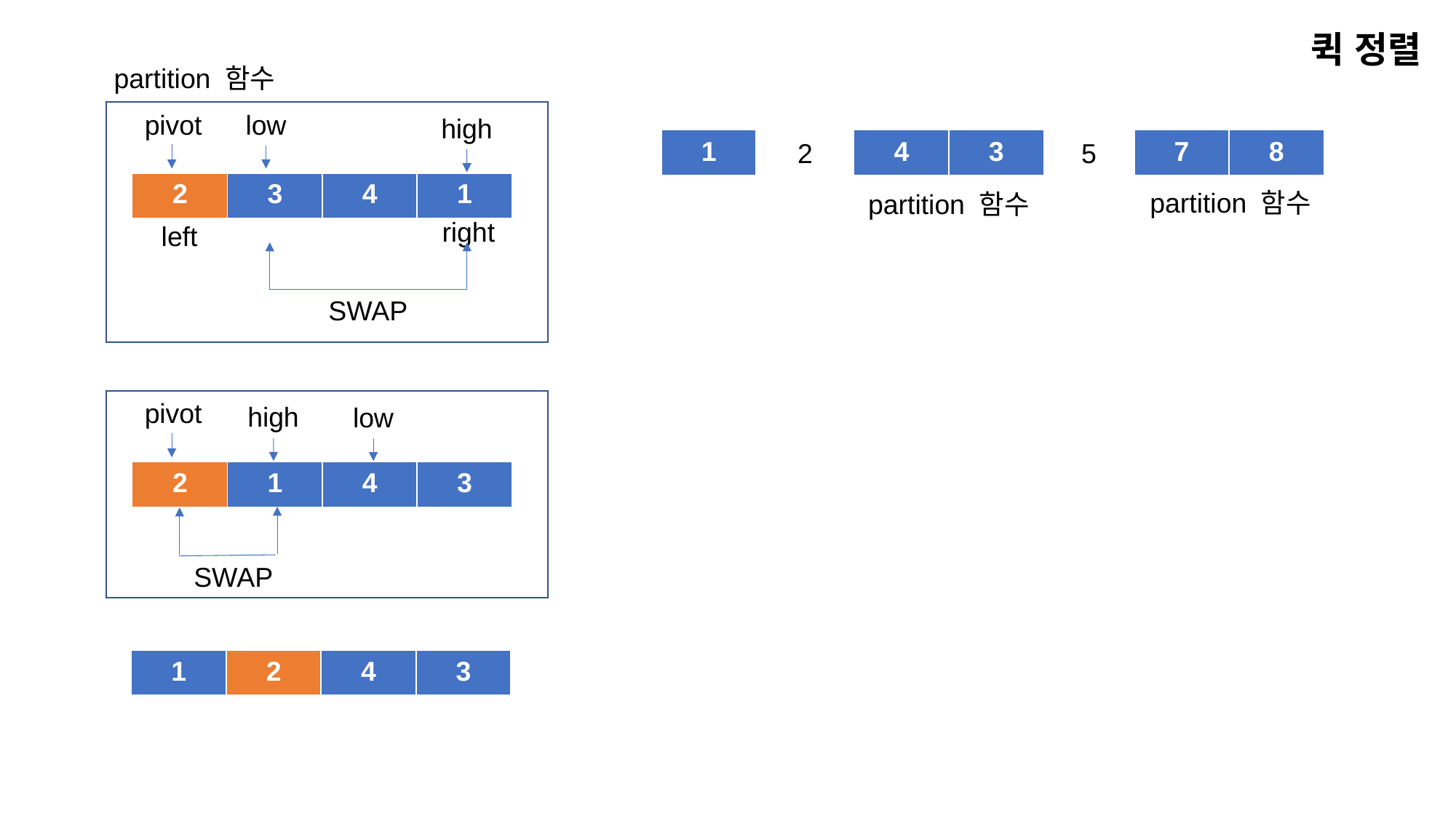

퀵 정렬
partition 함수

pivot
low
high
| 1 |
| --- |
| 4 | 3 |
| --- | --- |
5
| 7 | 8 |
| --- | --- |
2
| 2 | 3 | 4 | 1 |
| --- | --- | --- | --- |
partition 함수
partition 함수
right
left
SWAP

pivot
high
low
| 2 | 1 | 4 | 3 |
| --- | --- | --- | --- |
SWAP
| 1 | 2 | 4 | 3 |
| --- | --- | --- | --- |